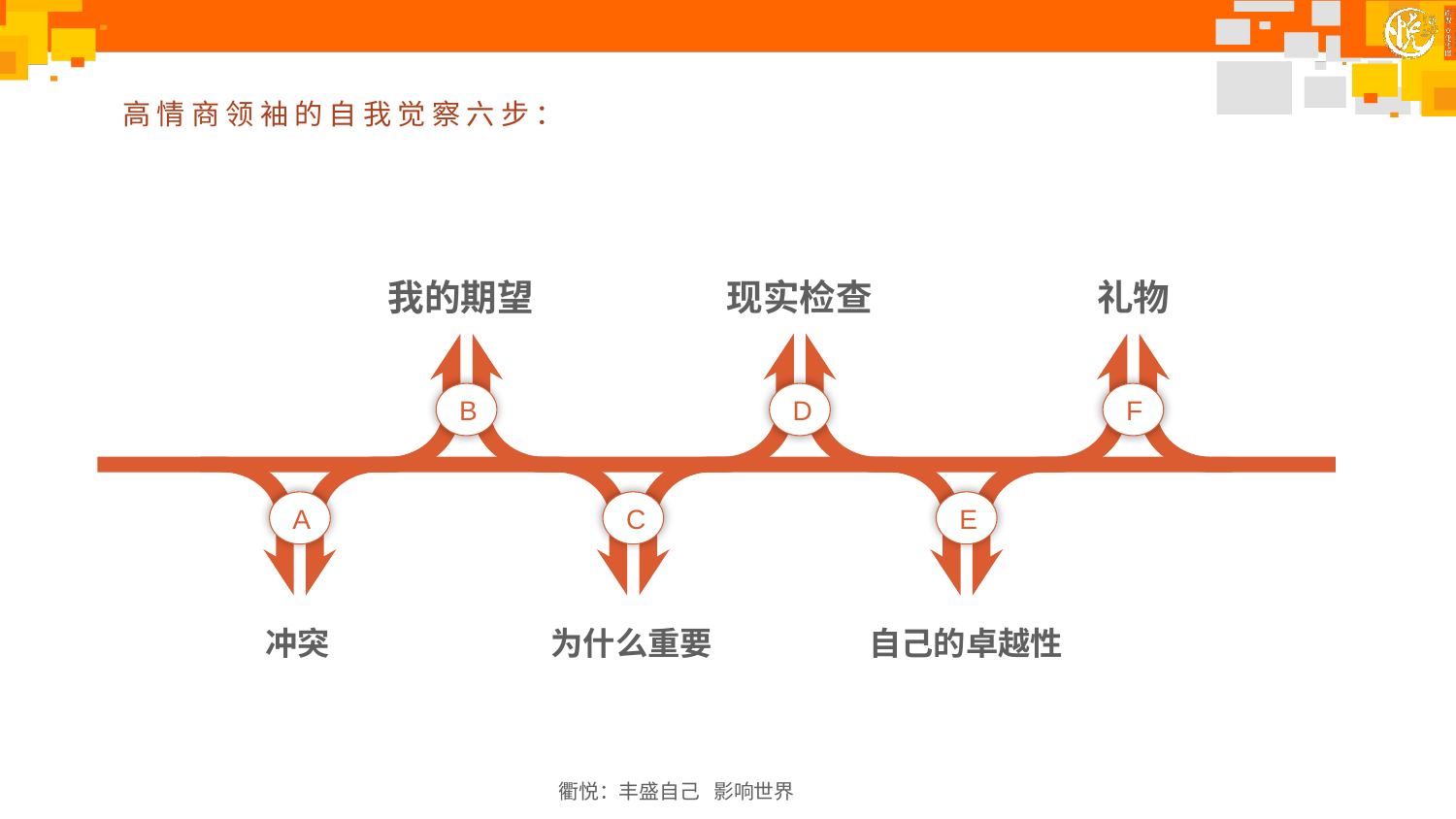

高情商领袖的自我觉察六步：
我的期望
现实检查
礼物

B
D
F

A
C
E
冲突
为什么重要
自己的卓越性